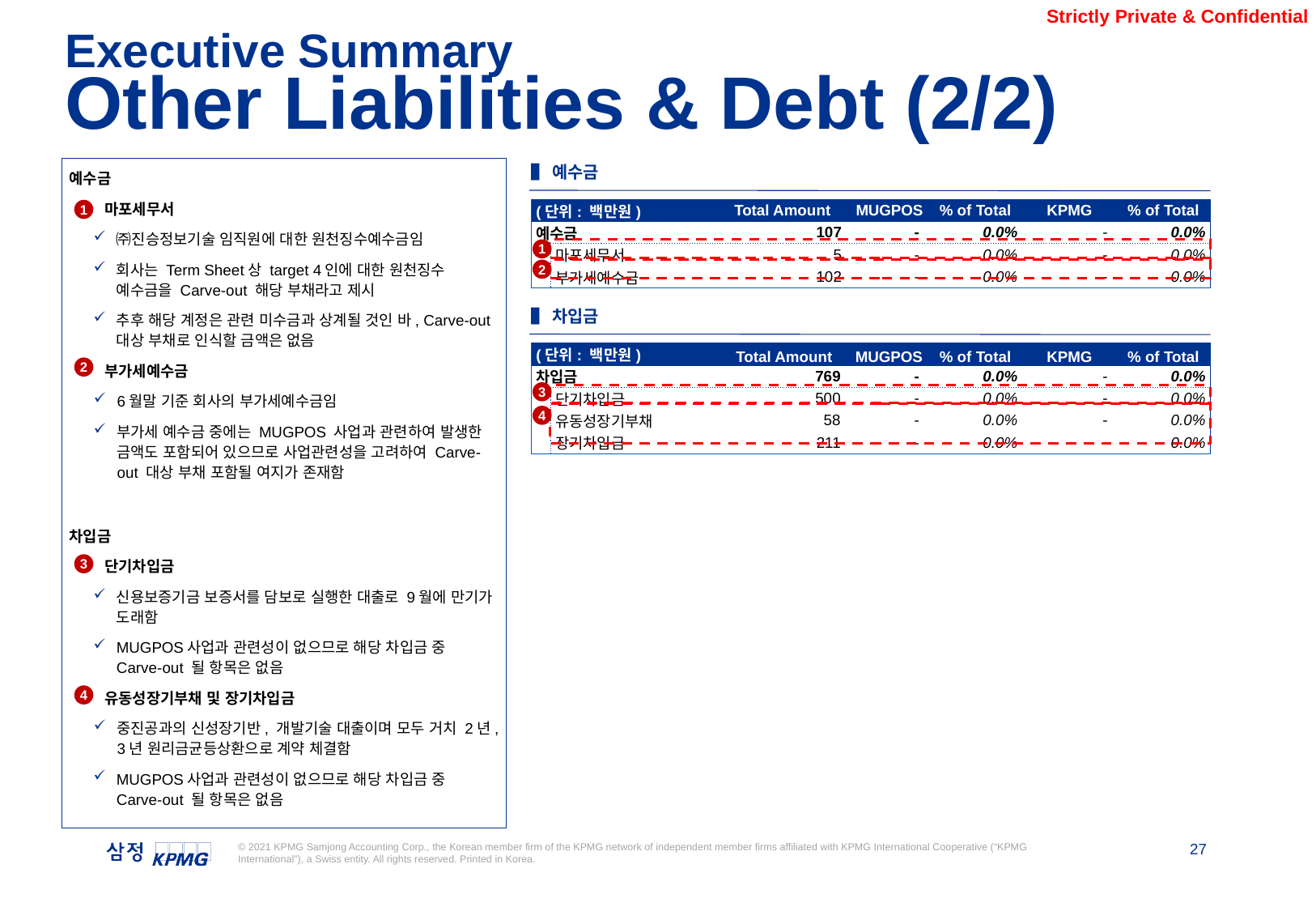

Executive Summary
Other Liabilities & Debt (2/2)
▌예수금

예수금
마포세무서
㈜진승정보기술 임직원에 대한 원천징수예수금임
회사는 Term Sheet상 target 4인에 대한 원천징수 예수금을 Carve-out 해당 부채라고 제시
추후 해당 계정은 관련 미수금과 상계될 것인 바, Carve-out 대상 부채로 인식할 금액은 없음
부가세예수금
6월말 기준 회사의 부가세예수금임
부가세 예수금 중에는 MUGPOS 사업과 관련하여 발생한 금액도 포함되어 있으므로 사업관련성을 고려하여 Carve-out 대상 부채 포함될 여지가 존재함

차입금
단기차입금
신용보증기금 보증서를 담보로 실행한 대출로 9월에 만기가 도래함
MUGPOS사업과 관련성이 없으므로 해당 차입금 중 Carve-out 될 항목은 없음
유동성장기부채 및 장기차입금
중진공과의 신성장기반, 개발기술 대출이며 모두 거치 2년, 3년 원리금균등상환으로 계약 체결함
MUGPOS사업과 관련성이 없으므로 해당 차입금 중 Carve-out 될 항목은 없음

| (단위: 백만원) |  | Total Amount | MUGPOS | % of Total | KPMG | % of Total |
| --- | --- | --- | --- | --- | --- | --- |
| 예수금 |  | 107 | - | 0.0% | - | 0.0% |
|  | 마포세무서 | 5 | - | 0.0% | - | 0.0% |
|  | 부가세예수금 | 102 | - | 0.0% | - | 0.0% |
1
1

2

▌차입금

| (단위: 백만원) |  | Total Amount | MUGPOS | % of Total | KPMG | % of Total |
| --- | --- | --- | --- | --- | --- | --- |
| 차입금 |  | 769 | - | 0.0% | - | 0.0% |
|  | 단기차입금 | 500 | - | 0.0% | - | 0.0% |
|  | 유동성장기부채 | 58 | - | 0.0% | - | 0.0% |
|  | 장기차입금 | 211 | - | 0.0% | - | 0.0% |
2
3

4
3
4